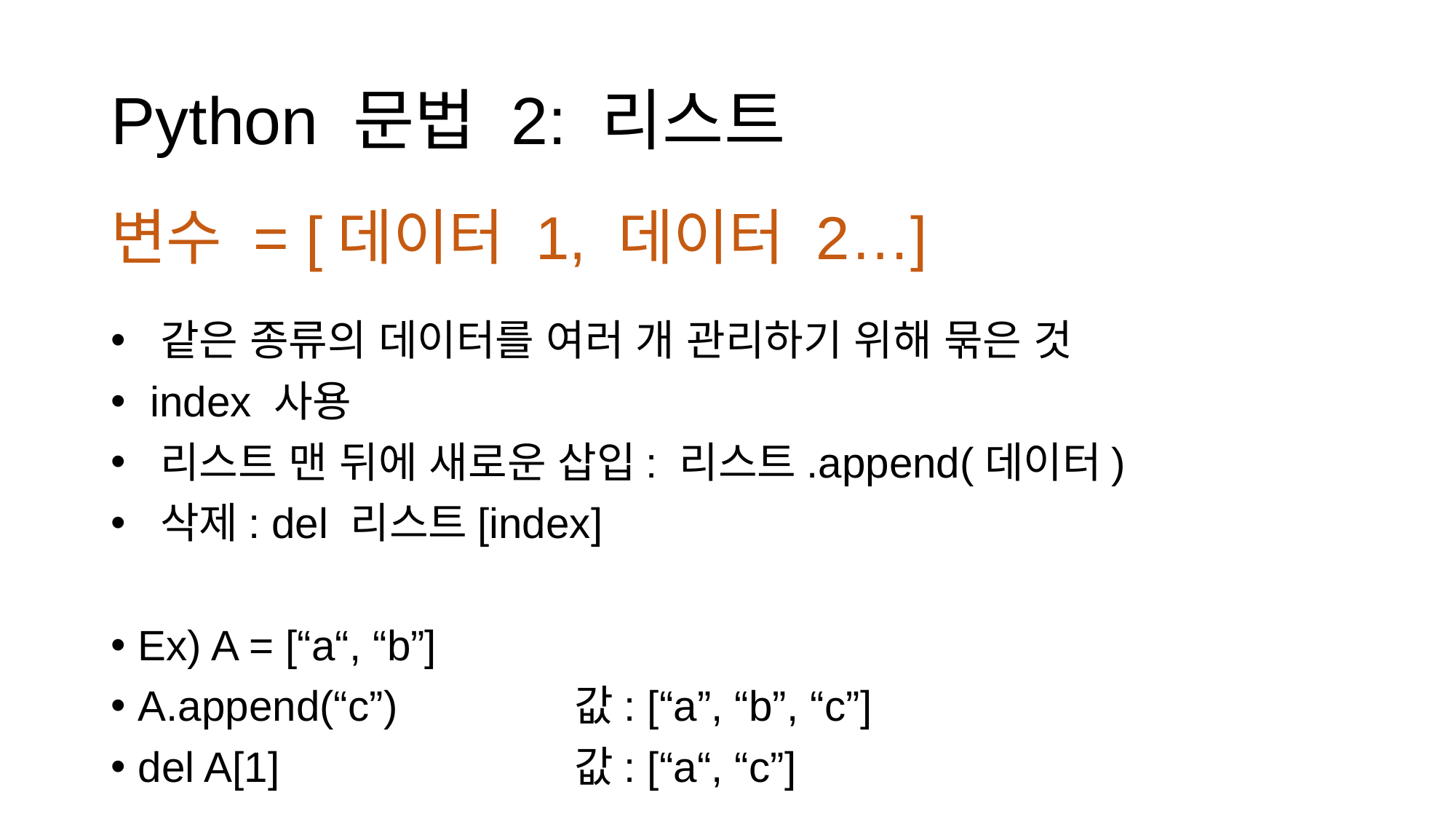

# Python 문법 2: 리스트
변수 = [데이터 1, 데이터 2…]

 같은 종류의 데이터를 여러 개 관리하기 위해 묶은 것
 index 사용
 리스트 맨 뒤에 새로운 삽입: 리스트.append(데이터)
 삭제: del 리스트[index]

Ex) A = [“a“, “b”]
A.append(“c”)		값: [“a”, “b”, “c”]
del A[1]			값: [“a“, “c”]